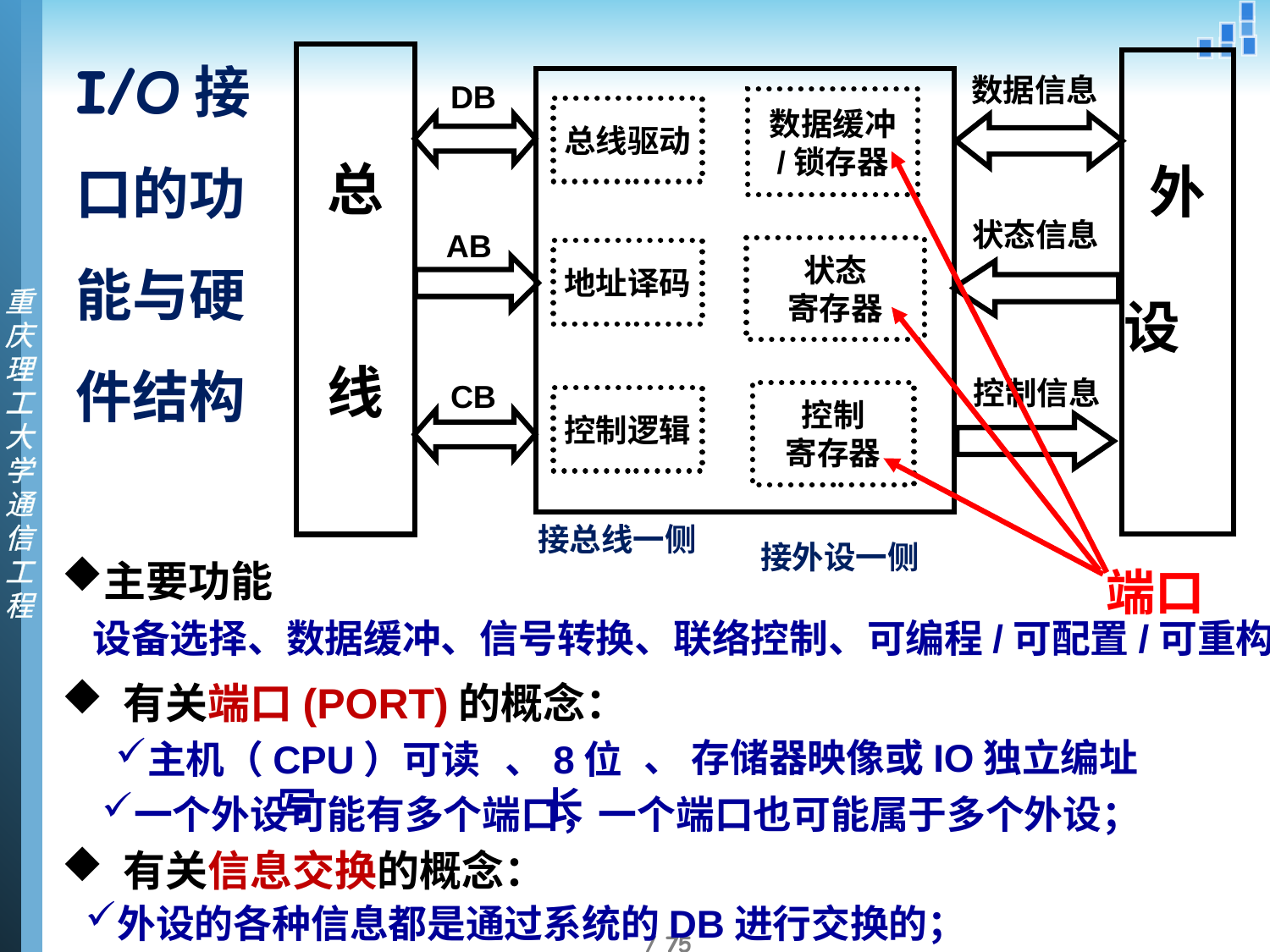

I/O接口的功能与硬件结构
数据信息

总

线
外

设
DB

AB

CB

数据缓冲
/锁存器
总线驱动

端口
状态信息

状态
寄存器
地址译码
控制信息

控制
寄存器
控制逻辑
接总线一侧
接外设一侧
主要功能
设备选择、数据缓冲、信号转换、联络控制、可编程/可配置/可重构
 有关端口(PORT)的概念：
、 存储器映像或IO独立编址
主机（CPU）可读写
、8位长
一个外设可能有多个端口，一个端口也可能属于多个外设；
 有关信息交换的概念：
外设的各种信息都是通过系统的DB进行交换的；

4
/ 75